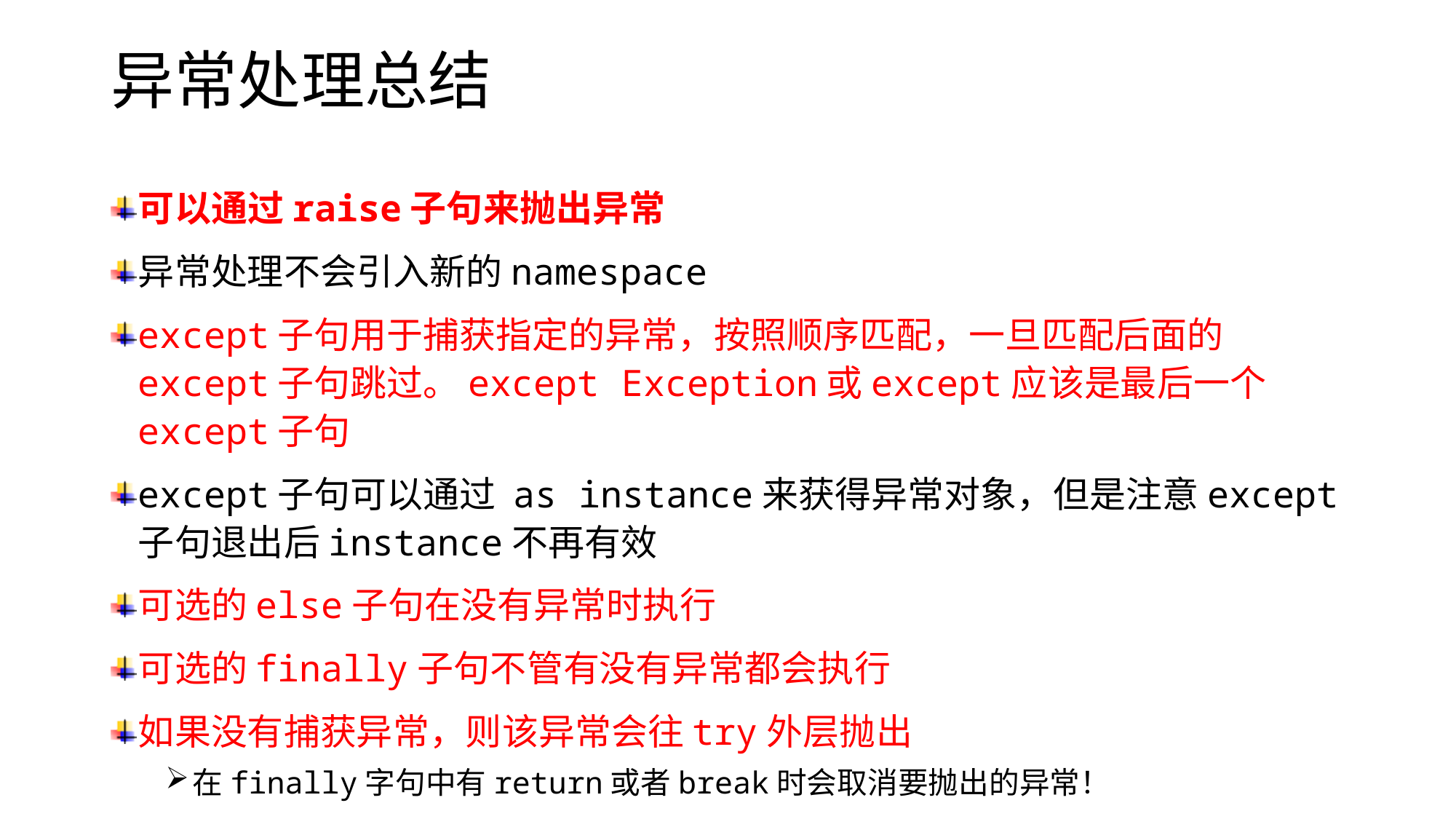

# 异常处理总结
可以通过raise子句来抛出异常
异常处理不会引入新的namespace
except子句用于捕获指定的异常，按照顺序匹配，一旦匹配后面的except子句跳过。except Exception或except应该是最后一个except子句
except子句可以通过 as instance来获得异常对象，但是注意except子句退出后instance不再有效
可选的else子句在没有异常时执行
可选的finally子句不管有没有异常都会执行
如果没有捕获异常，则该异常会往try外层抛出
在finally字句中有return或者break时会取消要抛出的异常！